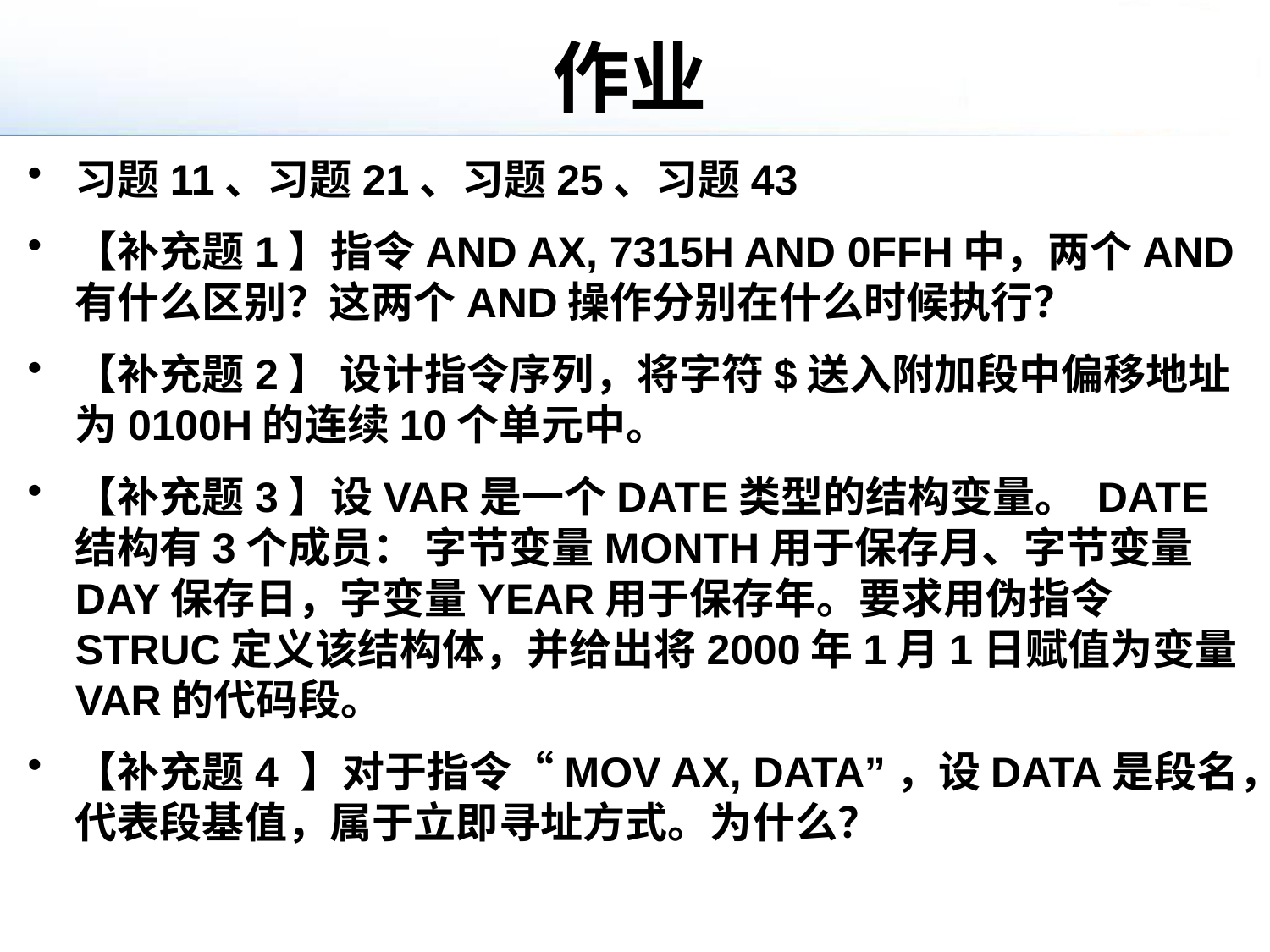

# 作业
习题11、习题21、习题25、习题43
【补充题1】指令AND AX, 7315H AND 0FFH中，两个AND有什么区别？这两个AND操作分别在什么时候执行？
【补充题2】 设计指令序列，将字符$送入附加段中偏移地址为0100H的连续10个单元中。
【补充题3】设VAR是一个DATE类型的结构变量。 DATE结构有3个成员： 字节变量MONTH用于保存月、字节变量DAY保存日，字变量YEAR用于保存年。要求用伪指令STRUC定义该结构体，并给出将2000年1月1日赋值为变量VAR的代码段。
【补充题4 】对于指令“MOV AX, DATA”，设DATA是段名，代表段基值，属于立即寻址方式。为什么？